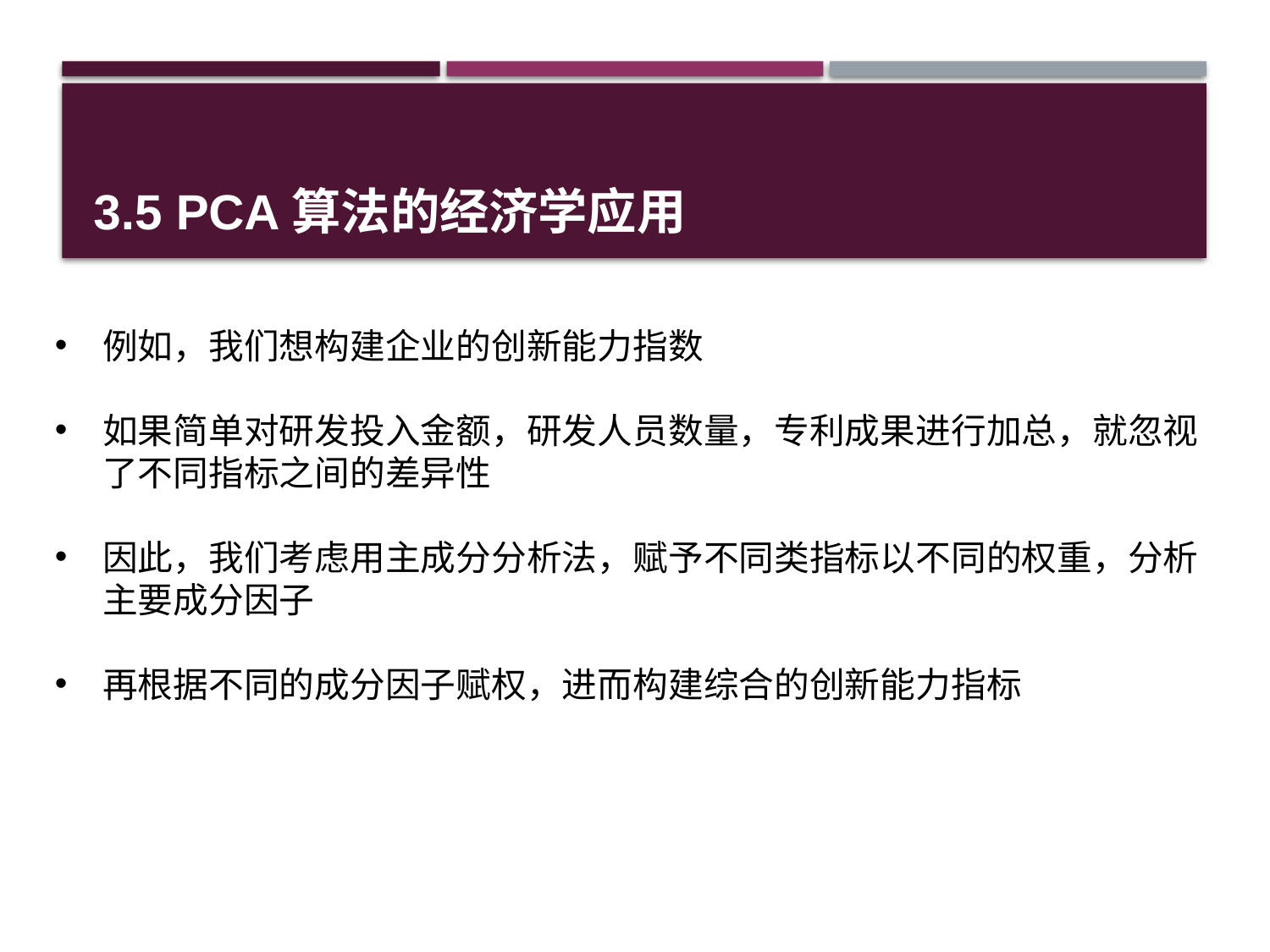

# 3.5 PCA算法的经济学应用
例如，我们想构建企业的创新能力指数

如果简单对研发投入金额，研发人员数量，专利成果进行加总，就忽视了不同指标之间的差异性

因此，我们考虑用主成分分析法，赋予不同类指标以不同的权重，分析主要成分因子

再根据不同的成分因子赋权，进而构建综合的创新能力指标